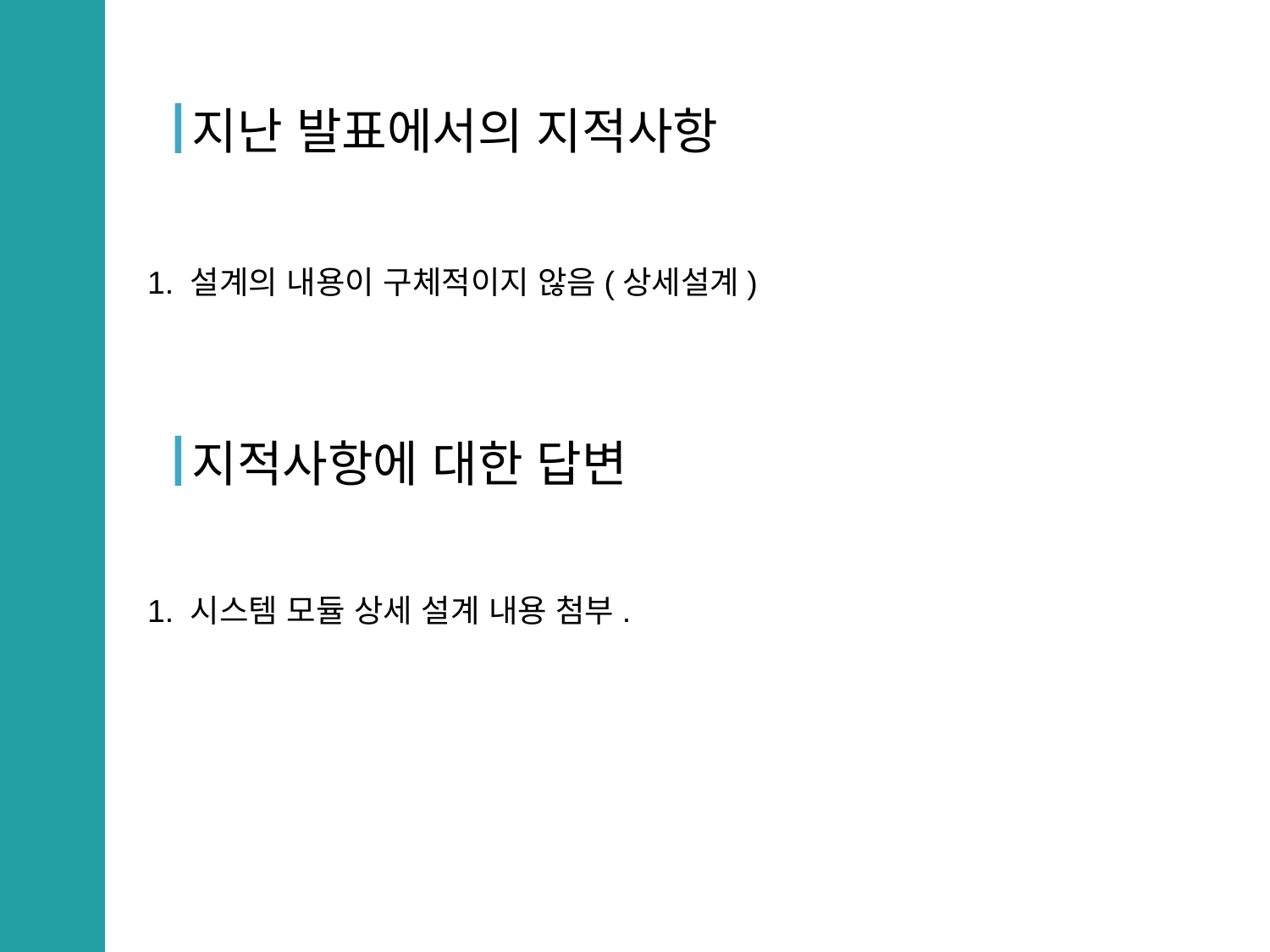

지난 발표에서의 지적사항

1. 설계의 내용이 구체적이지 않음(상세설계)
지적사항에 대한 답변

1. 시스템 모듈 상세 설계 내용 첨부.